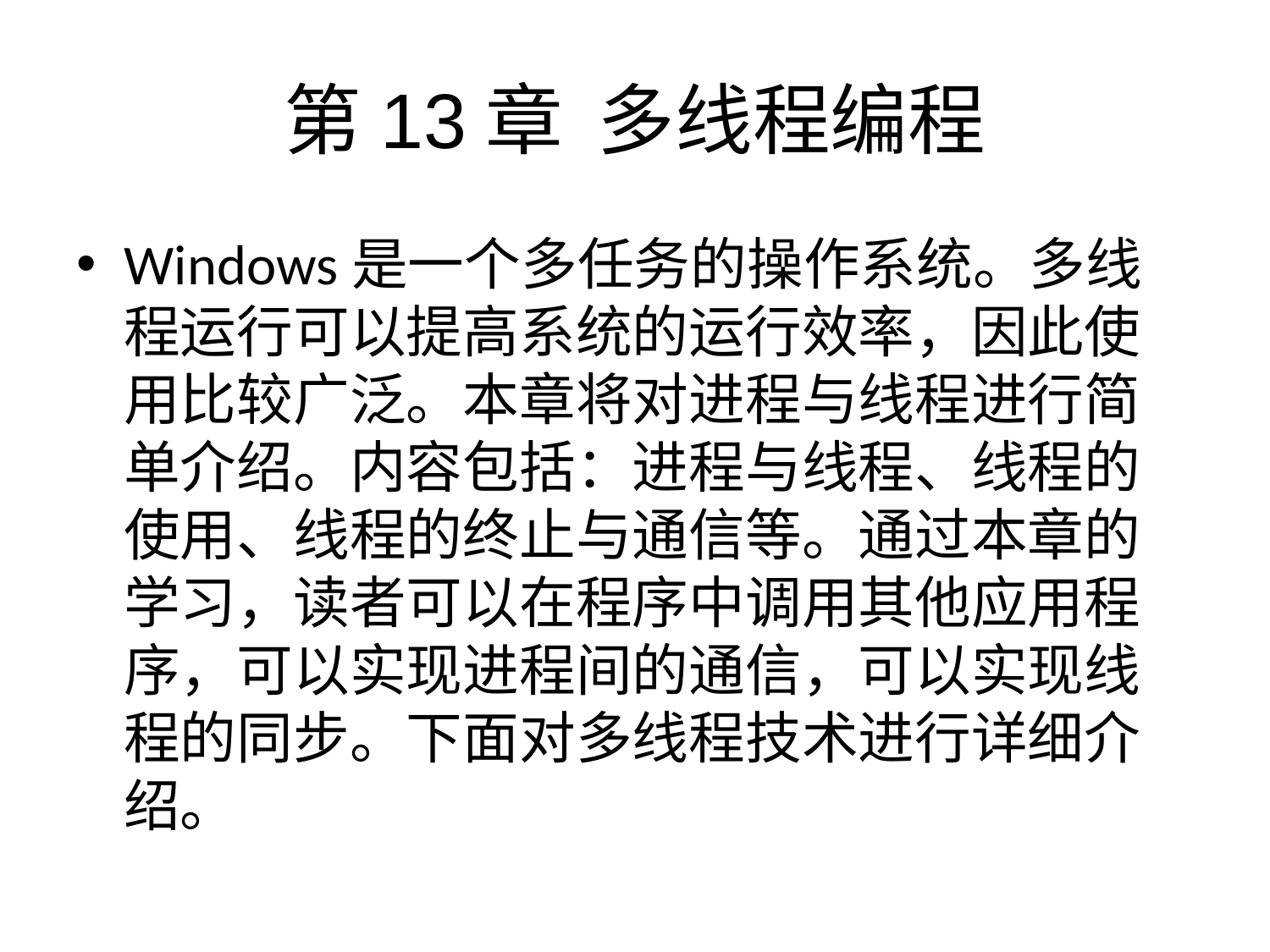

# 第13章  多线程编程
Windows是一个多任务的操作系统。多线程运行可以提高系统的运行效率，因此使用比较广泛。本章将对进程与线程进行简单介绍。内容包括：进程与线程、线程的使用、线程的终止与通信等。通过本章的学习，读者可以在程序中调用其他应用程序，可以实现进程间的通信，可以实现线程的同步。下面对多线程技术进行详细介绍。